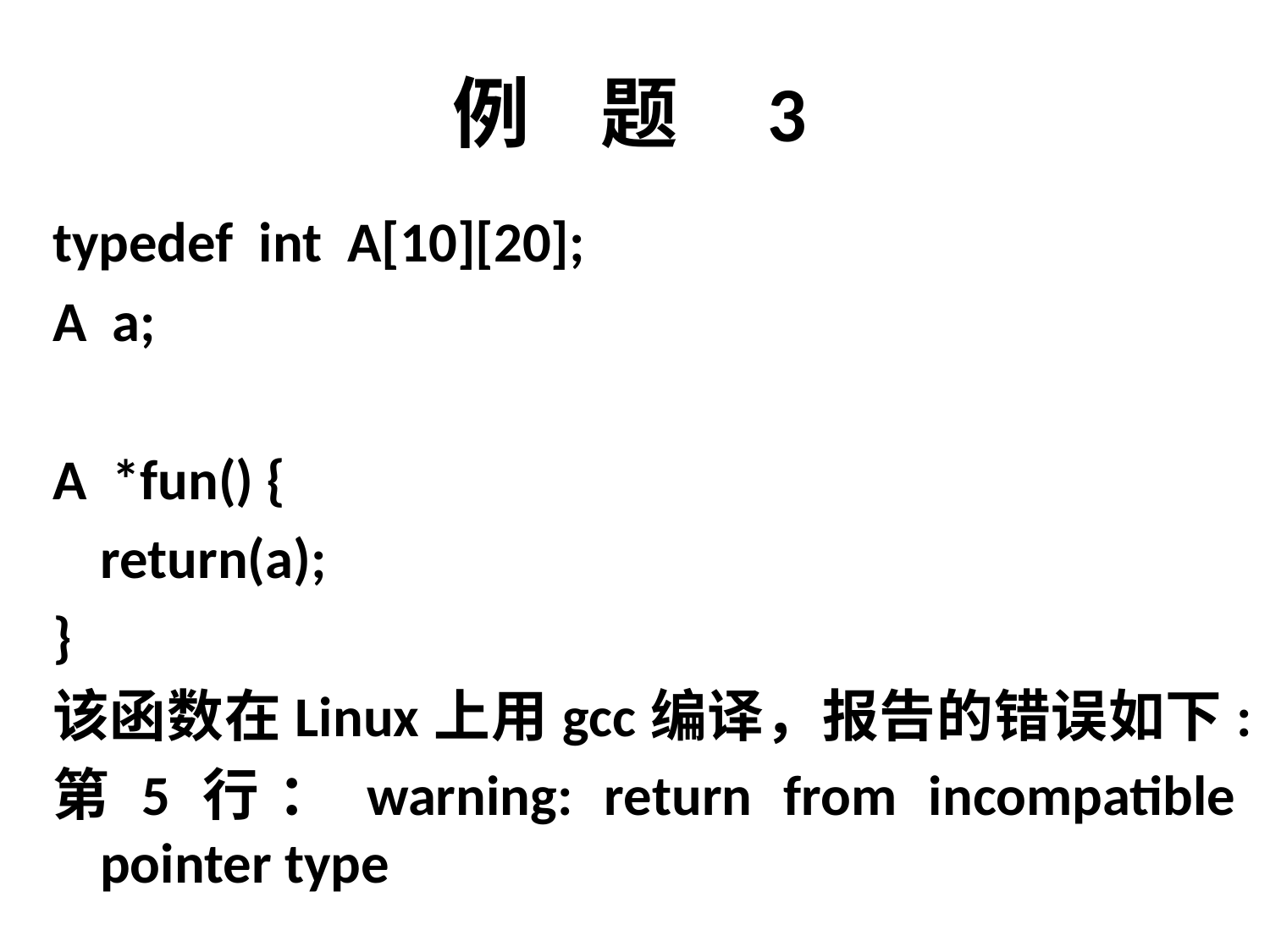

# 例    题    3
typedef  int  A[10][20];
A  a;

A  *fun() {
	return(a);
}
该函数在Linux上用gcc编译，报告的错误如下:
第5行：warning: return from incompatible pointer type